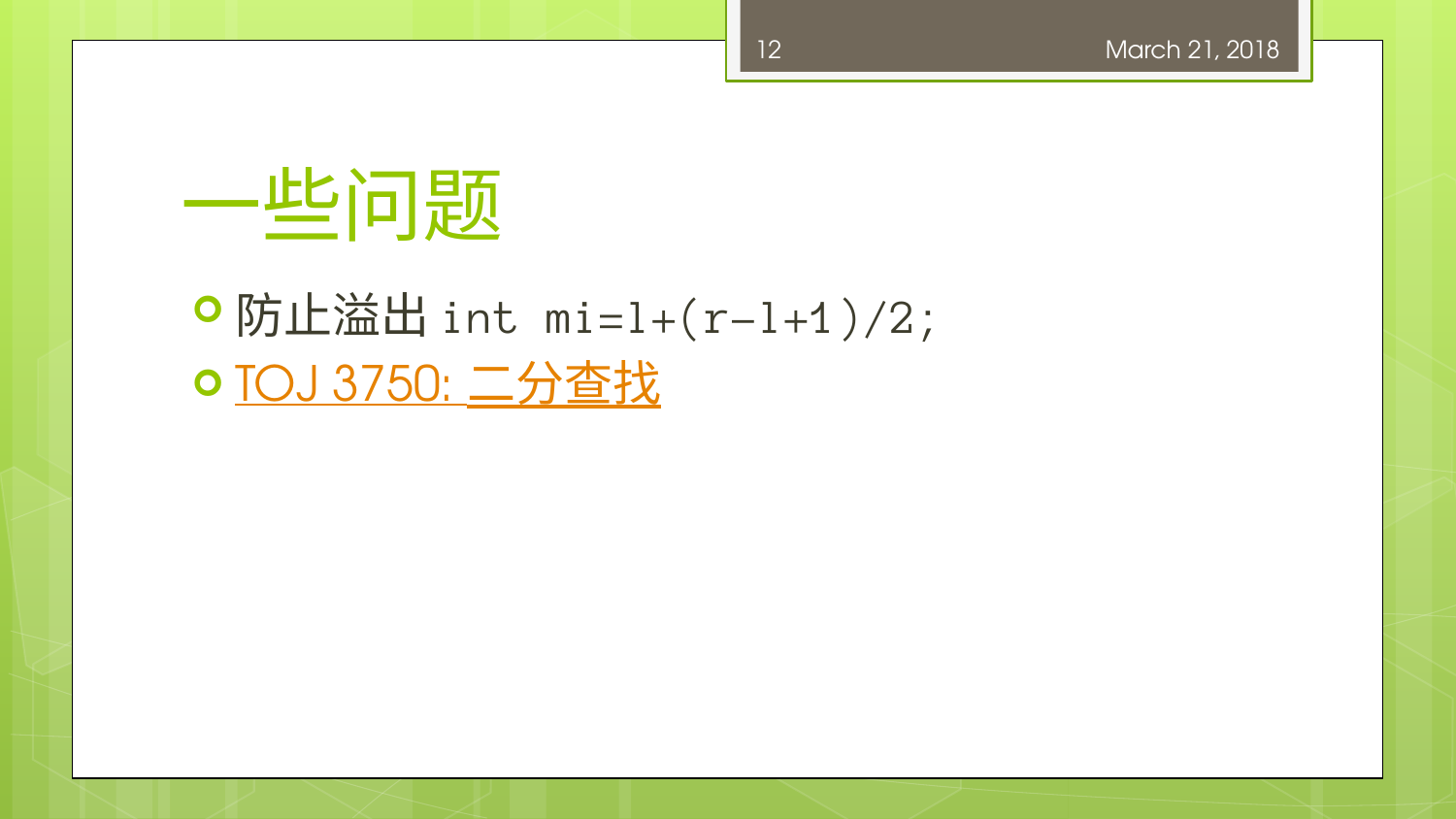

12
March 21, 2018
# 一些问题
防止溢出int mi=l+(r-l+1)/2;
TOJ 3750: 二分查找